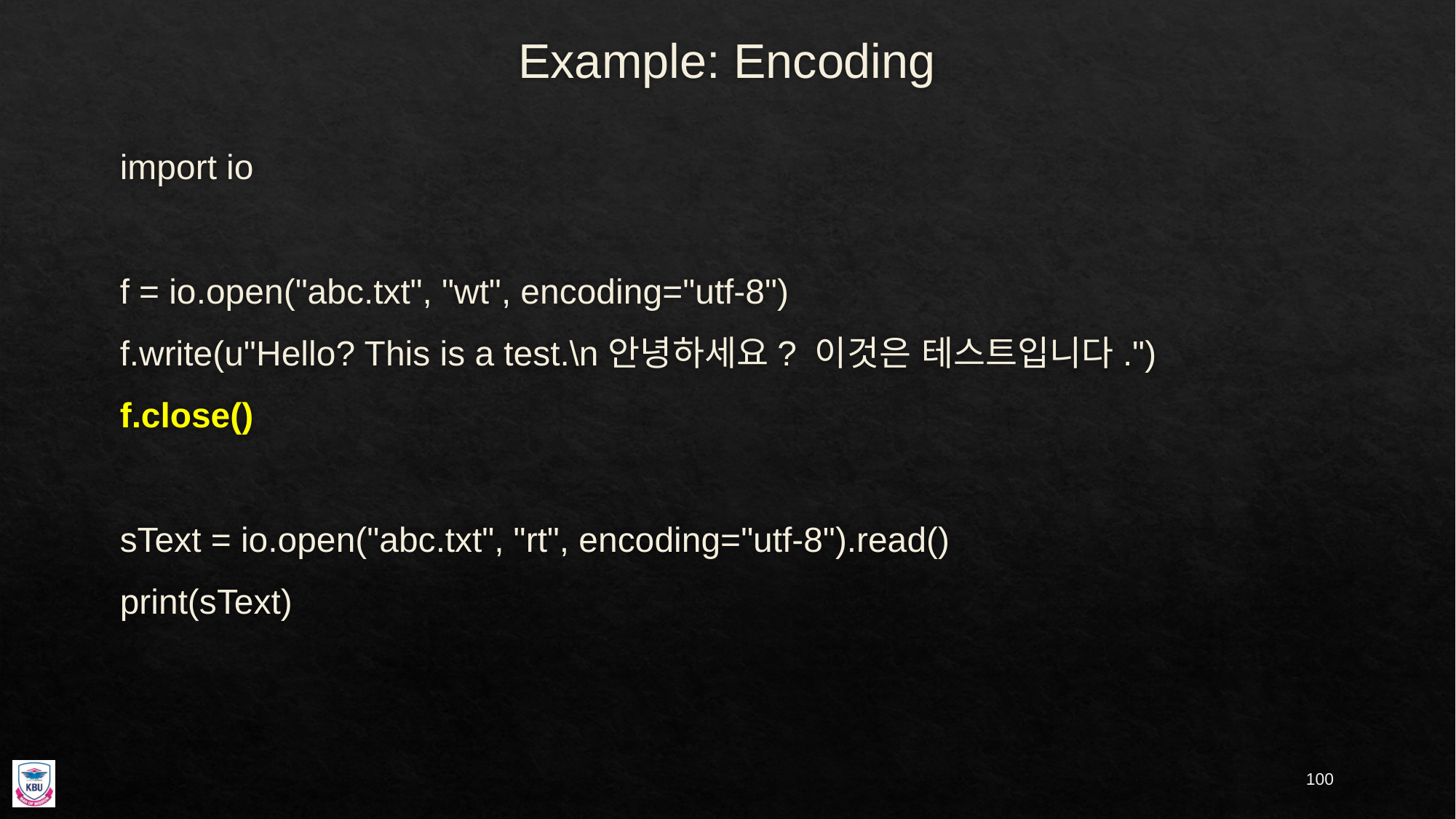

# Example: Encoding
import io

f = io.open("abc.txt", "wt", encoding="utf-8")
f.write(u"Hello? This is a test.\n안녕하세요? 이것은 테스트입니다.")
f.close()

sText = io.open("abc.txt", "rt", encoding="utf-8").read()
print(sText)
100